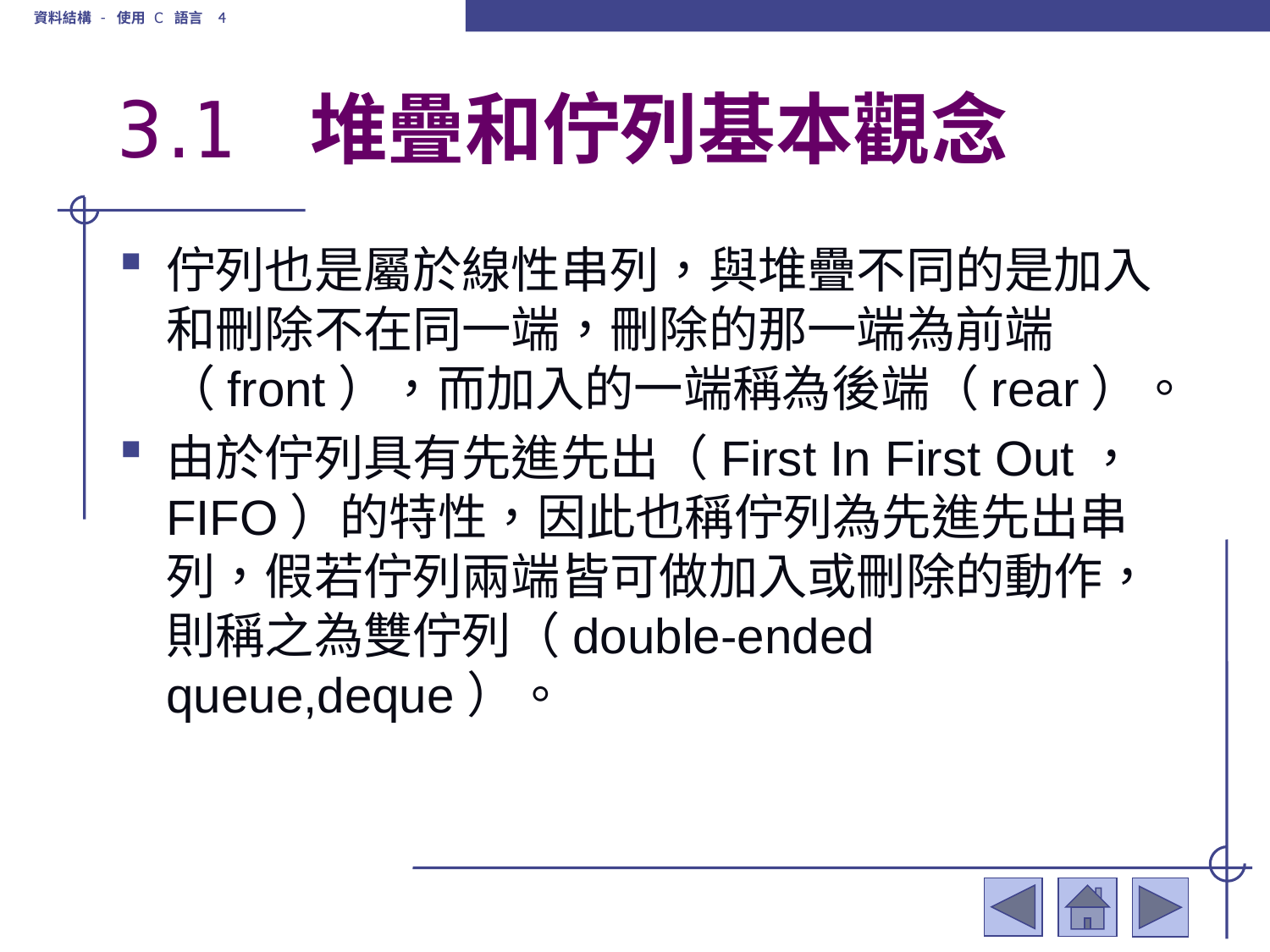

資料結構 - 使用 C 語言   4
# 3.1	  堆疊和佇列基本觀念
佇列也是屬於線性串列，與堆疊不同的是加入和刪除不在同一端，刪除的那一端為前端（front），而加入的一端稱為後端（rear）。
由於佇列具有先進先出（First In First Out，FIFO）的特性，因此也稱佇列為先進先出串列，假若佇列兩端皆可做加入或刪除的動作，則稱之為雙佇列（double-ended queue,deque）。